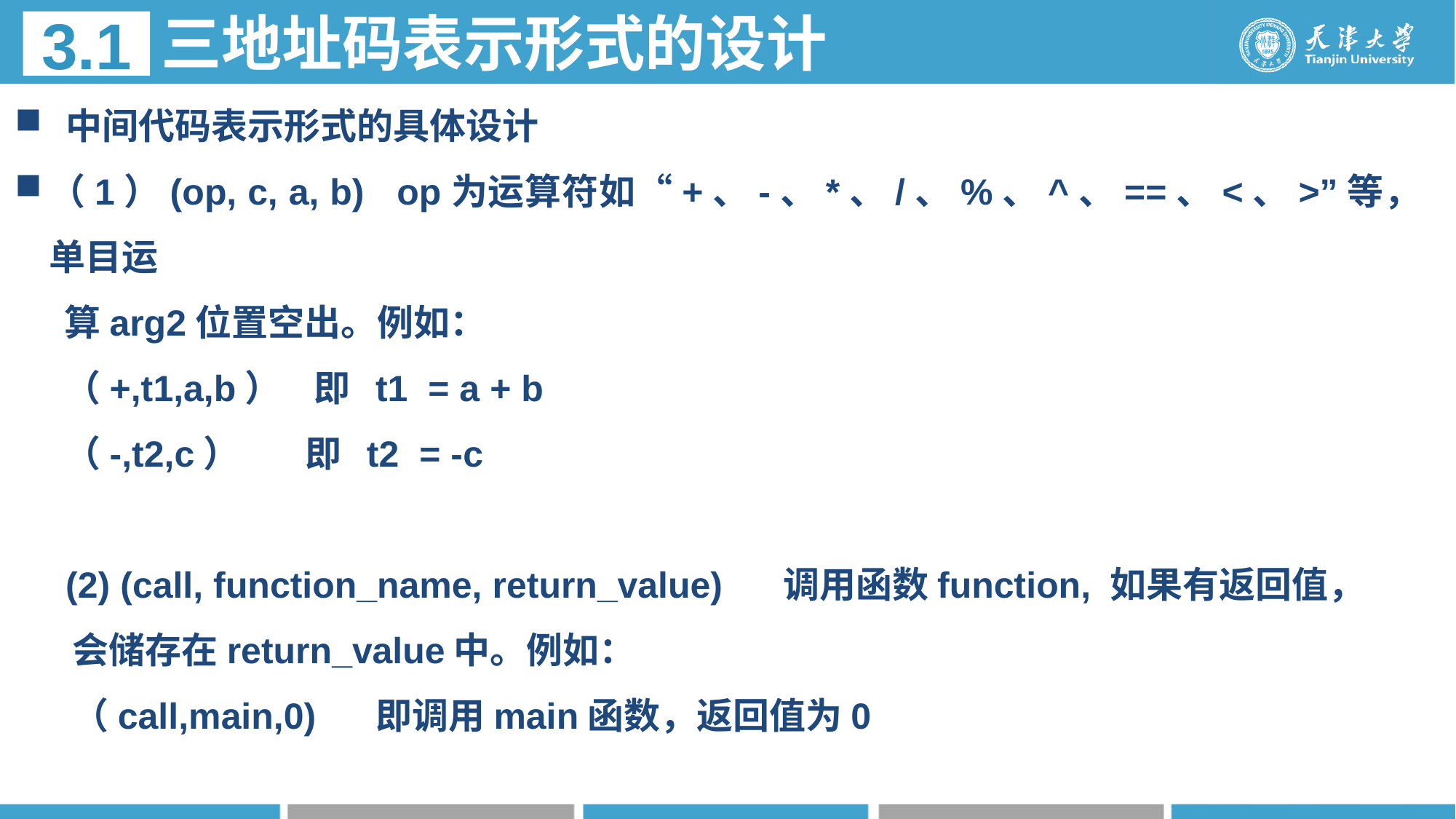

# 三地址码表示形式的设计
3.1
 中间代码表示形式的具体设计
（1）(op, c, a, b)   op为运算符如“+、-、*、/、%、^、==、<、>”等，单目运
     算arg2位置空出。例如：
     （+,t1,a,b）    即  t1  = a + b
     （-,t2,c）        即  t2  = -c

     (2) (call, function_name, return_value)     调用函数function, 如果有返回值，
      会储存在return_value中。例如：
      （call,main,0)     即调用main函数，返回值为0

   （3）(exit)      退出函数体或调用函数等（注意没有操作数和结果，位置空出）
11